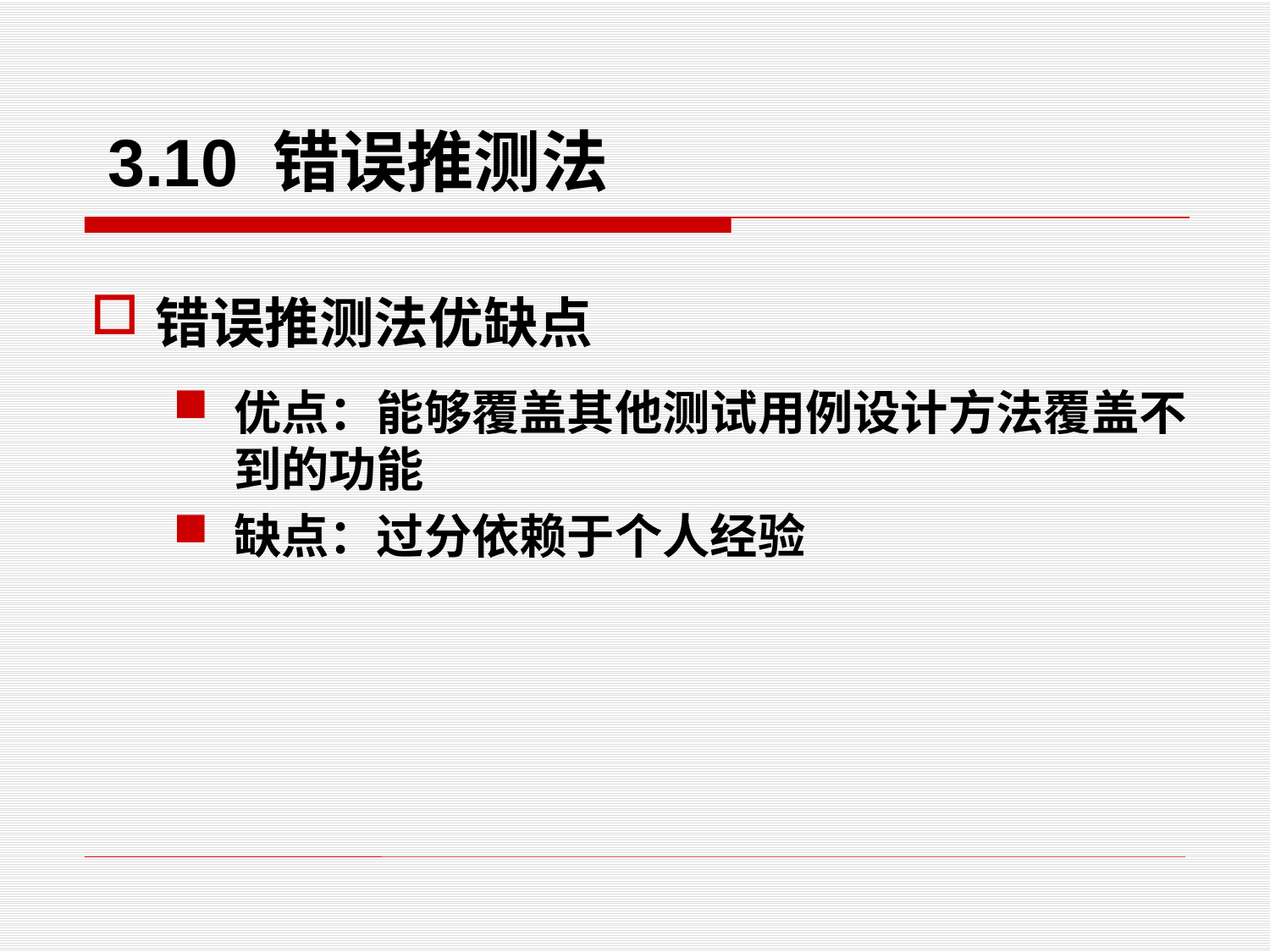

3.10 错误推测法
# 错误推测法优缺点
优点：能够覆盖其他测试用例设计方法覆盖不到的功能
缺点：过分依赖于个人经验